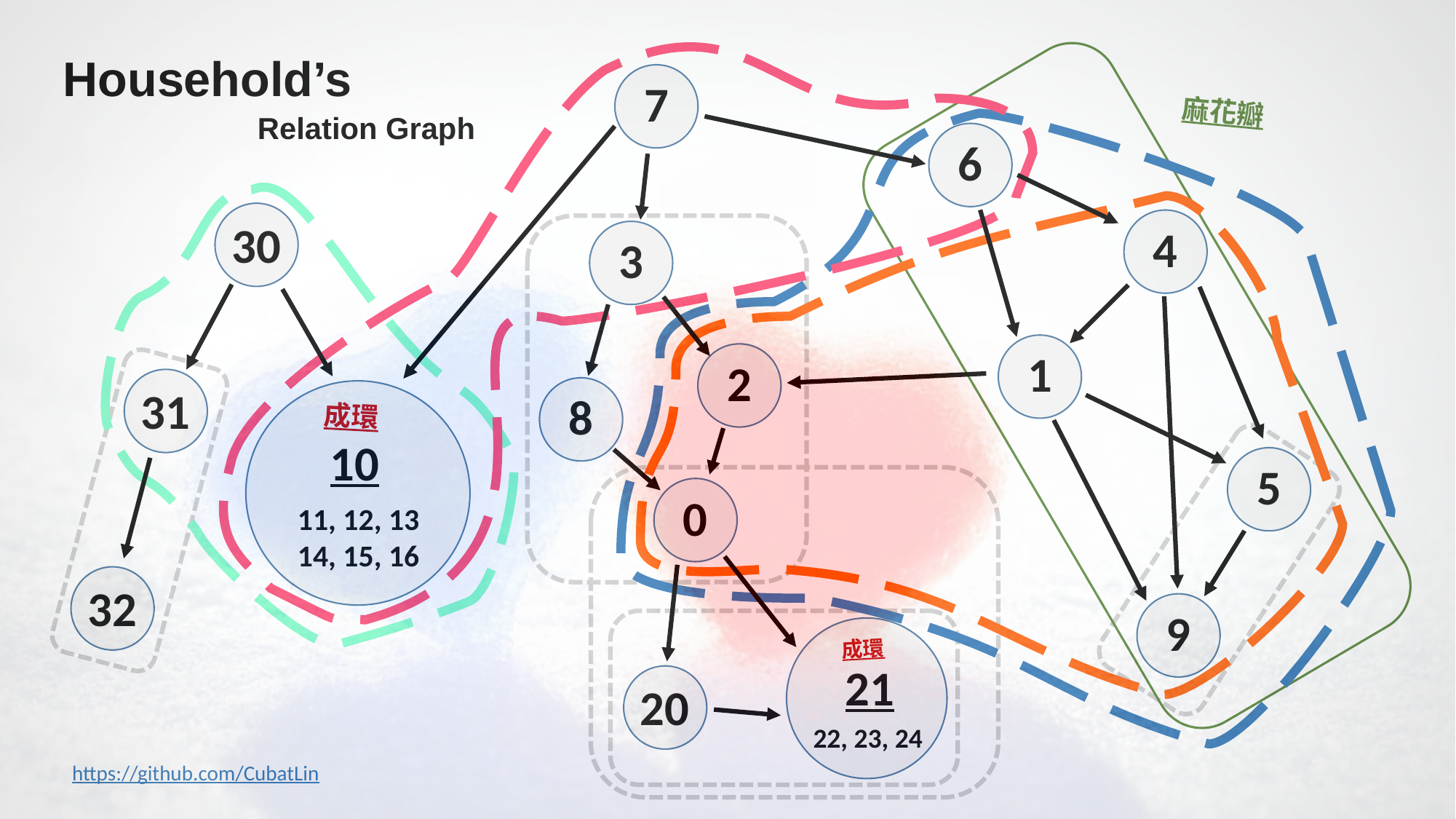

Household’s

7
麻花瓣
Relation Graph

6

30

4

3

1

2

31

8

10
11, 12, 13
14, 15, 16
成環

5

0

32

9

21
22, 23, 24
成環

20
https://github.com/CubatLin